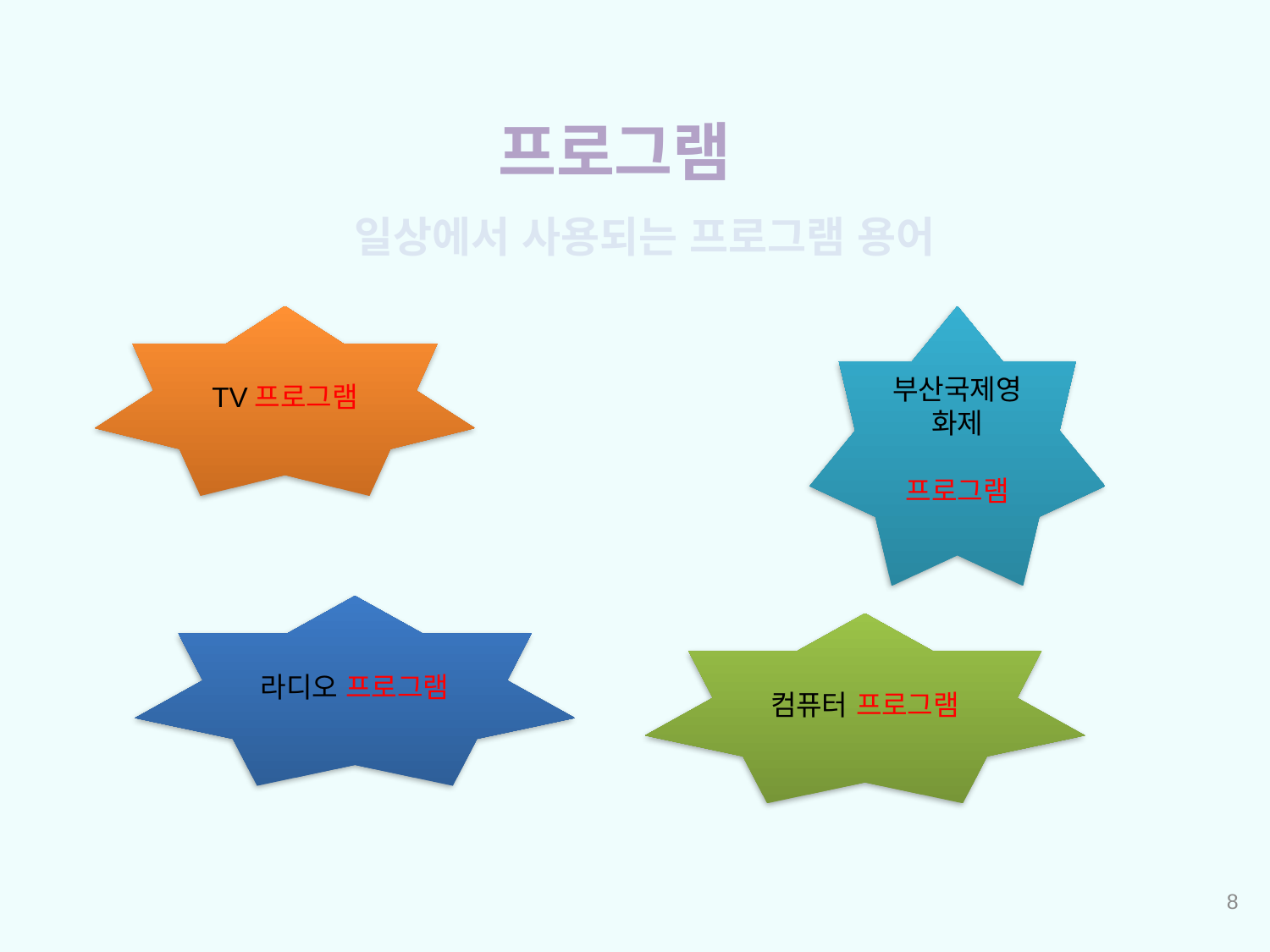

프로그램
일상에서 사용되는 프로그램 용어
TV프로그램
부산국제영화제

프로그램
라디오 프로그램
컴퓨터 프로그램
8